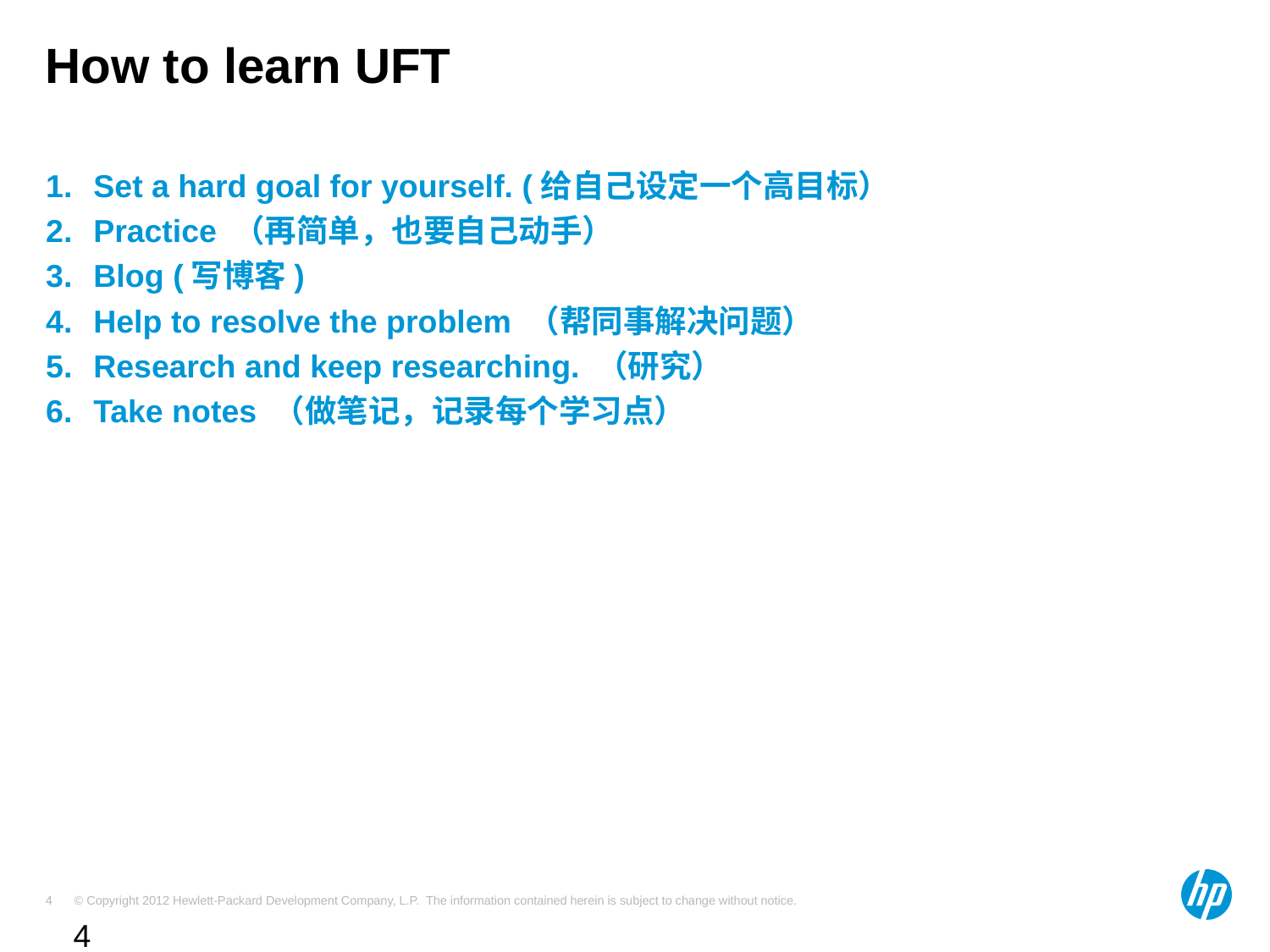

# How to learn UFT
Set a hard goal for yourself. (给自己设定一个高目标）
Practice （再简单，也要自己动手）
Blog (写博客)
Help to resolve the problem （帮同事解决问题）
Research and keep researching. （研究）
Take notes （做笔记，记录每个学习点）

4